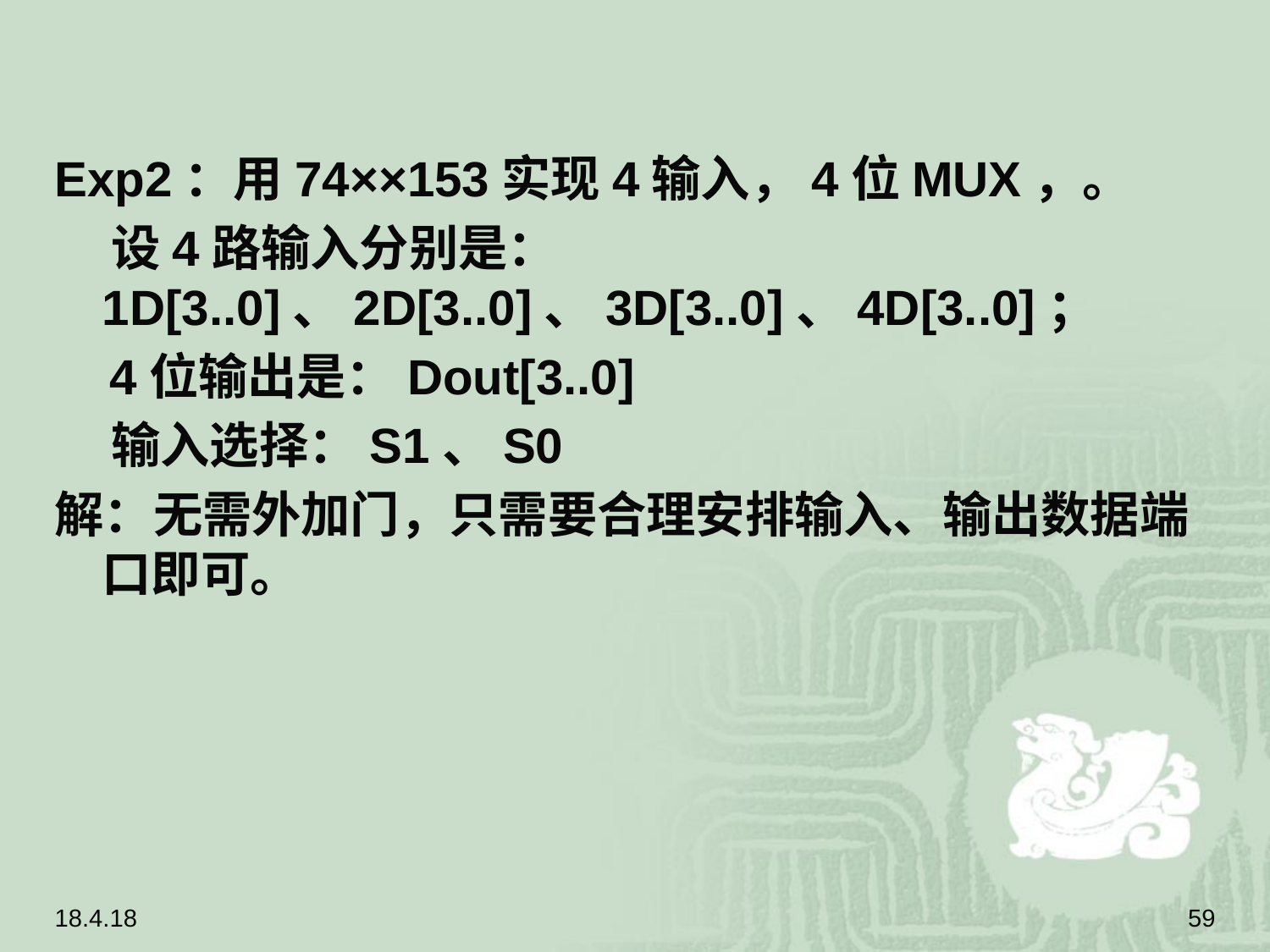

#
Exp2：用74××153实现4输入，4位MUX，。
    设4路输入分别是：1D[3..0]、2D[3..0]、3D[3..0]、4D[3..0]；
    4位输出是：Dout[3..0]
    输入选择：S1、S0
解：无需外加门，只需要合理安排输入、输出数据端口即可。
18.4.18
59